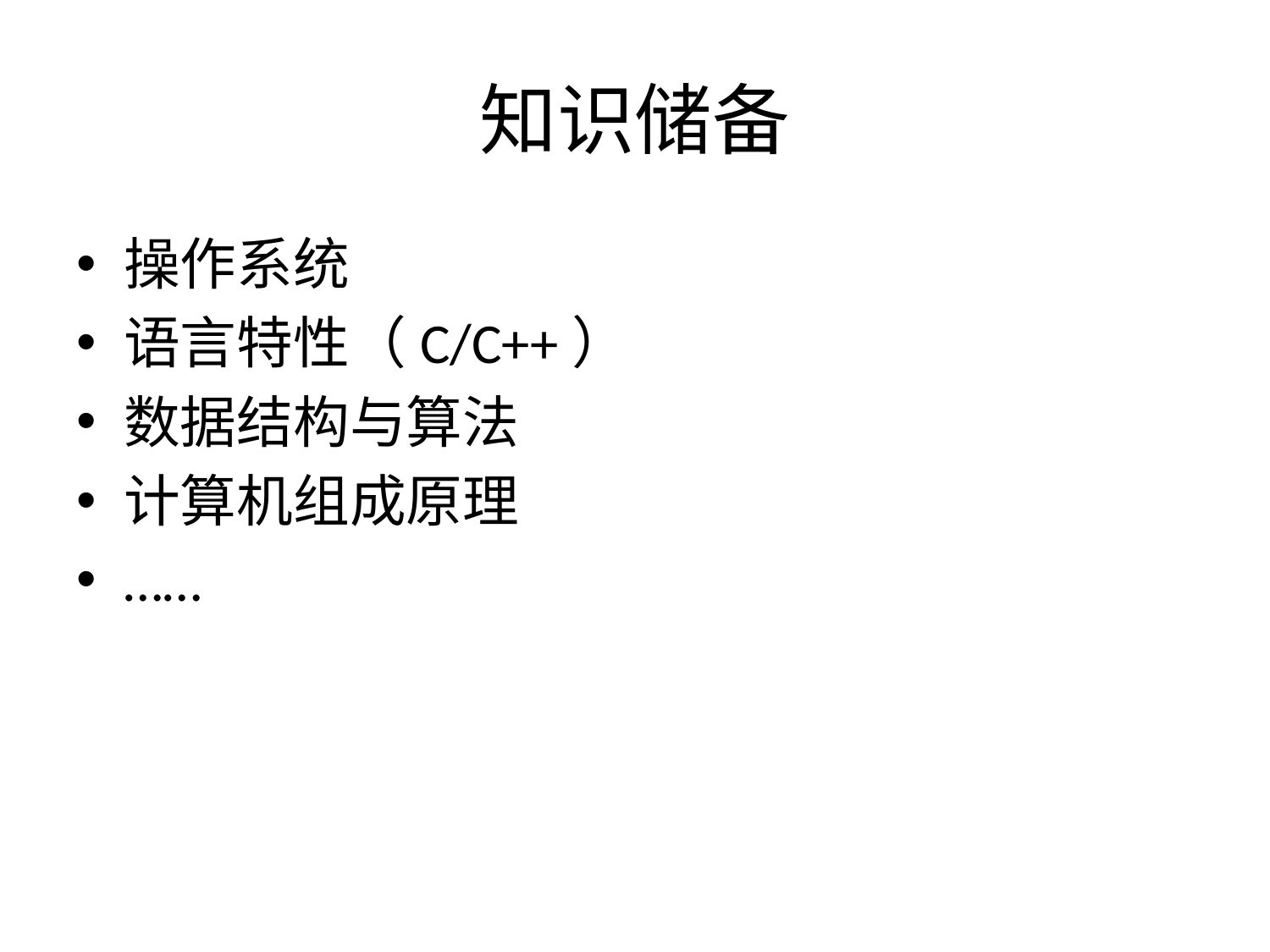

# 知识储备
操作系统
语言特性（C/C++）
数据结构与算法
计算机组成原理
……